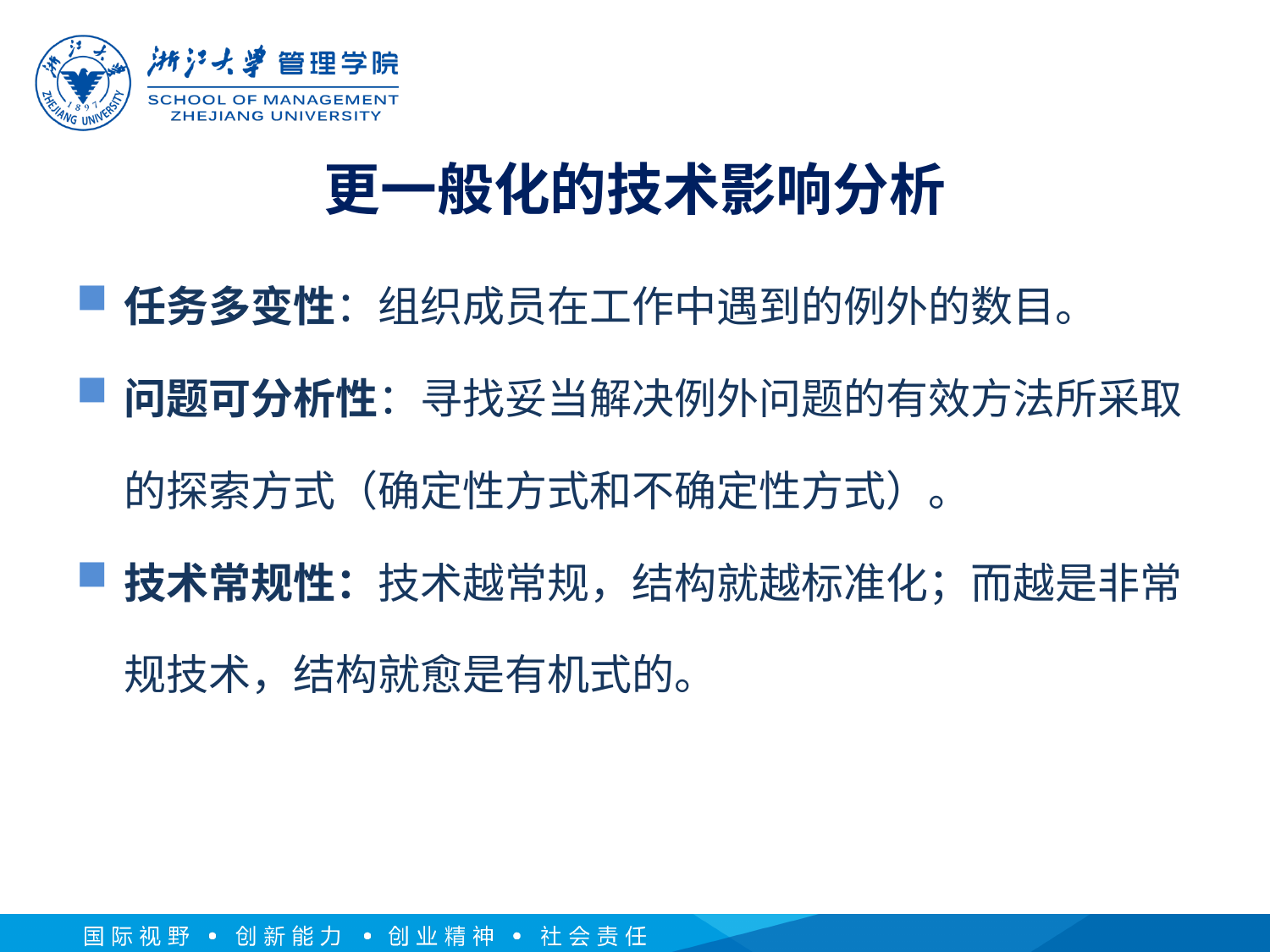

# 更一般化的技术影响分析
任务多变性：组织成员在工作中遇到的例外的数目。
问题可分析性：寻找妥当解决例外问题的有效方法所采取的探索方式（确定性方式和不确定性方式）。
技术常规性：技术越常规，结构就越标准化；而越是非常规技术，结构就愈是有机式的。